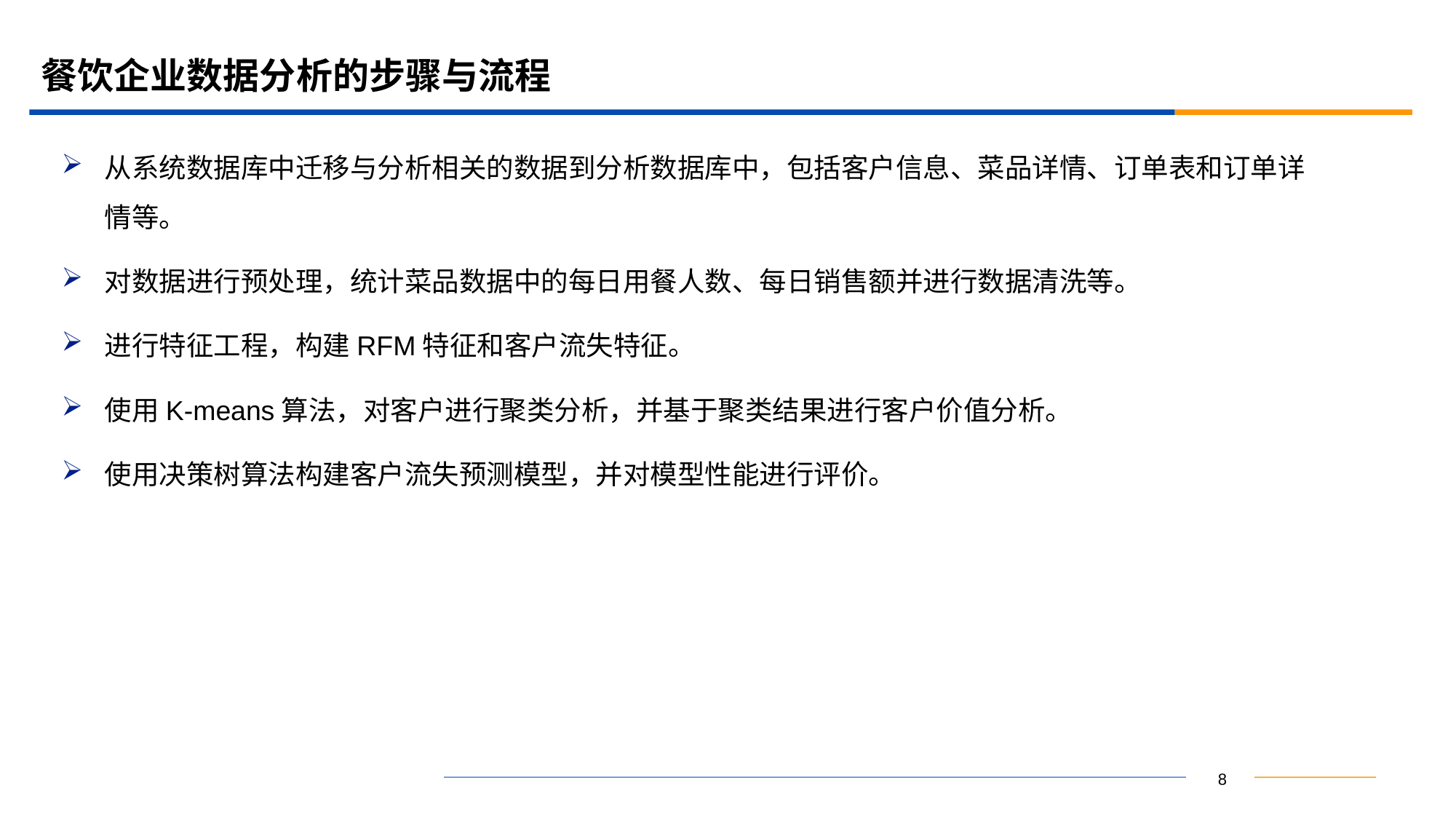

# 餐饮企业数据分析的步骤与流程
从系统数据库中迁移与分析相关的数据到分析数据库中，包括客户信息、菜品详情、订单表和订单详情等。
对数据进行预处理，统计菜品数据中的每日用餐人数、每日销售额并进行数据清洗等。
进行特征工程，构建RFM特征和客户流失特征。
使用K-means算法，对客户进行聚类分析，并基于聚类结果进行客户价值分析。
使用决策树算法构建客户流失预测模型，并对模型性能进行评价。